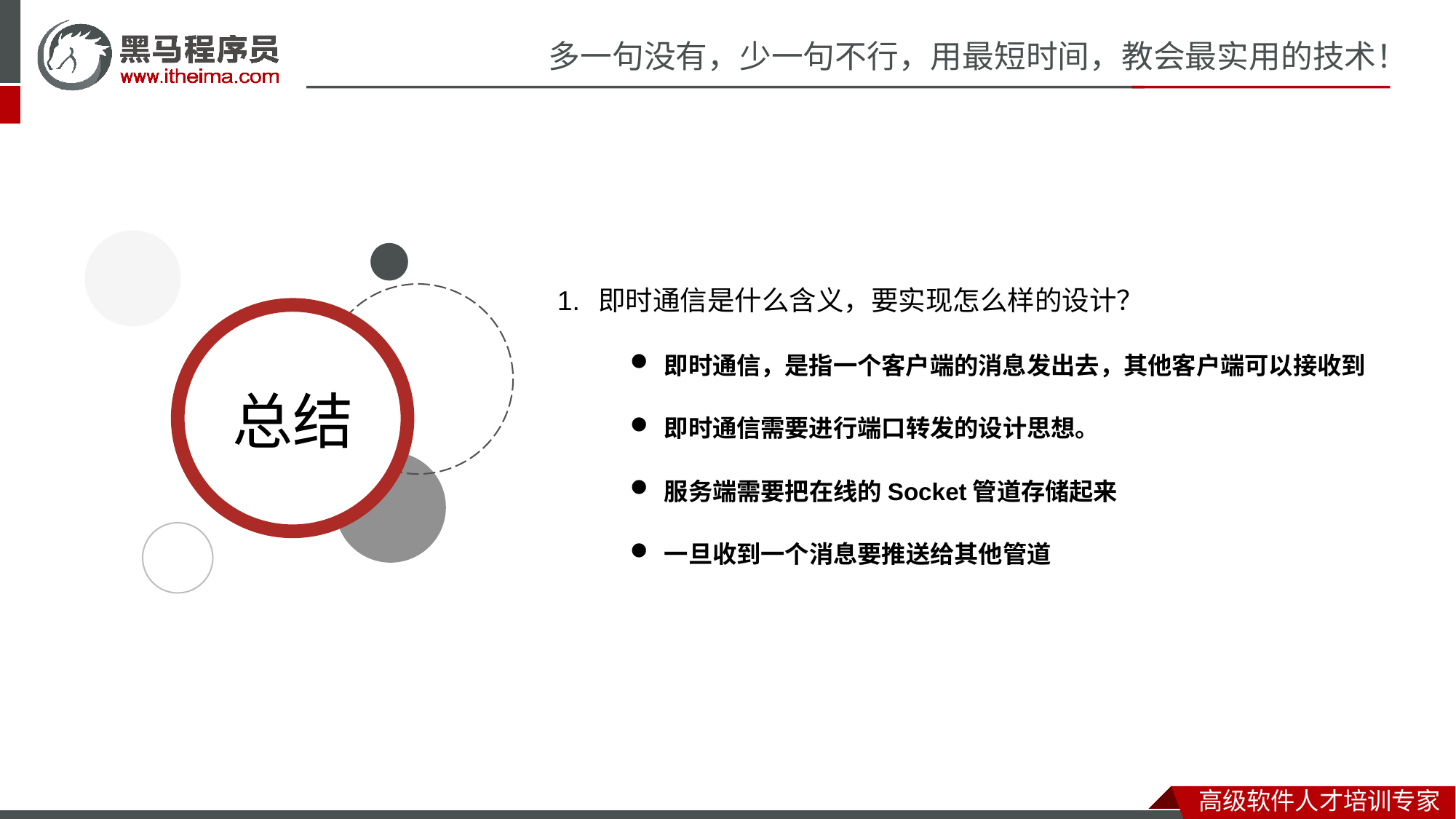

即时通信是什么含义，要实现怎么样的设计？
即时通信，是指一个客户端的消息发出去，其他客户端可以接收到
即时通信需要进行端口转发的设计思想。
服务端需要把在线的Socket管道存储起来
一旦收到一个消息要推送给其他管道